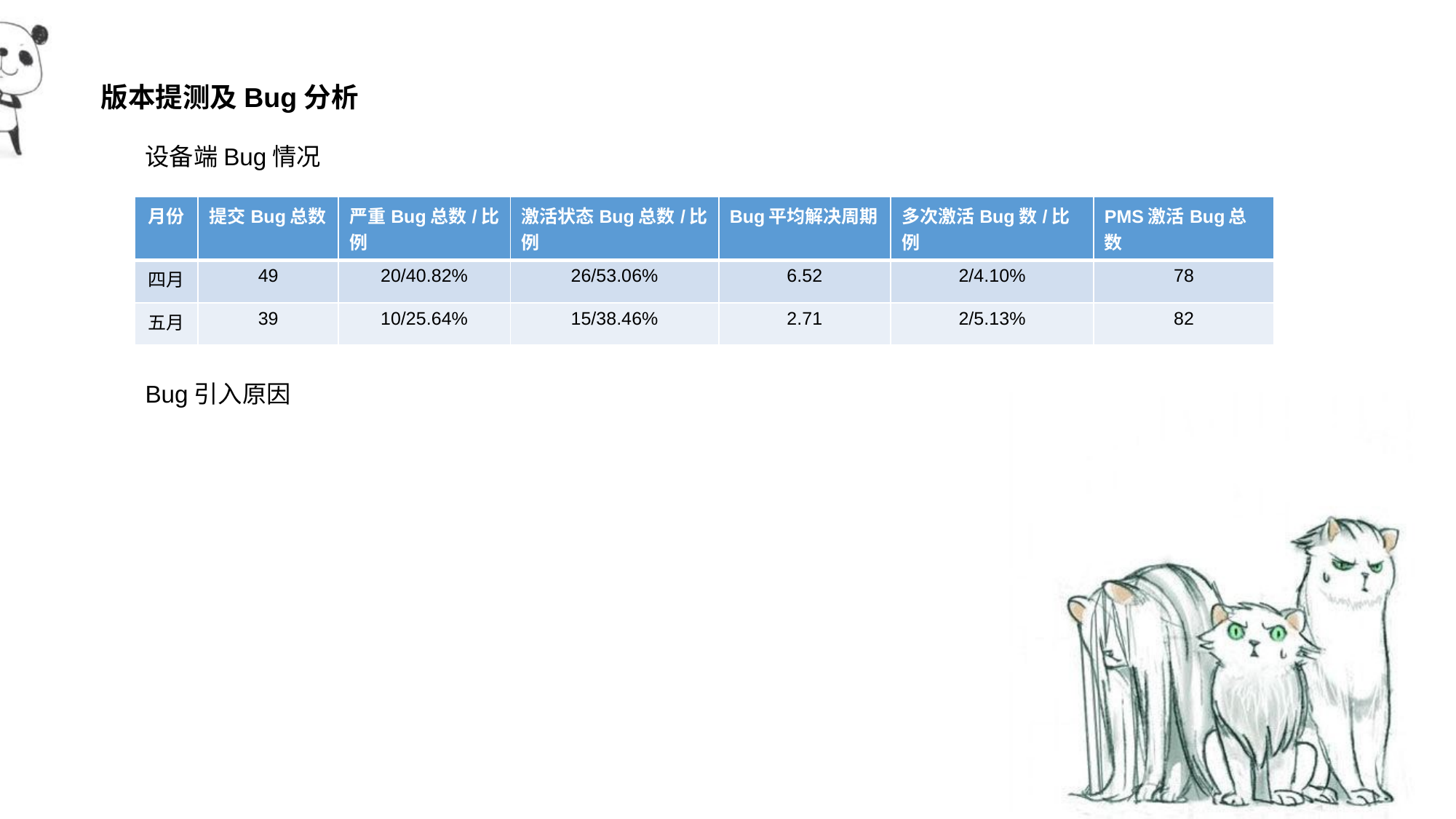

版本提测及Bug分析
设备端Bug情况
| 月份 | 提交Bug总数 | 严重Bug总数/比例 | 激活状态Bug总数/比例 | Bug平均解决周期 | 多次激活Bug数/比例 | PMS激活Bug总数 |
| --- | --- | --- | --- | --- | --- | --- |
| 四月 | 49 | 20/40.82% | 26/53.06% | 6.52 | 2/4.10% | 78 |
| 五月 | 39 | 10/25.64% | 15/38.46% | 2.71 | 2/5.13% | 82 |
Bug引入原因